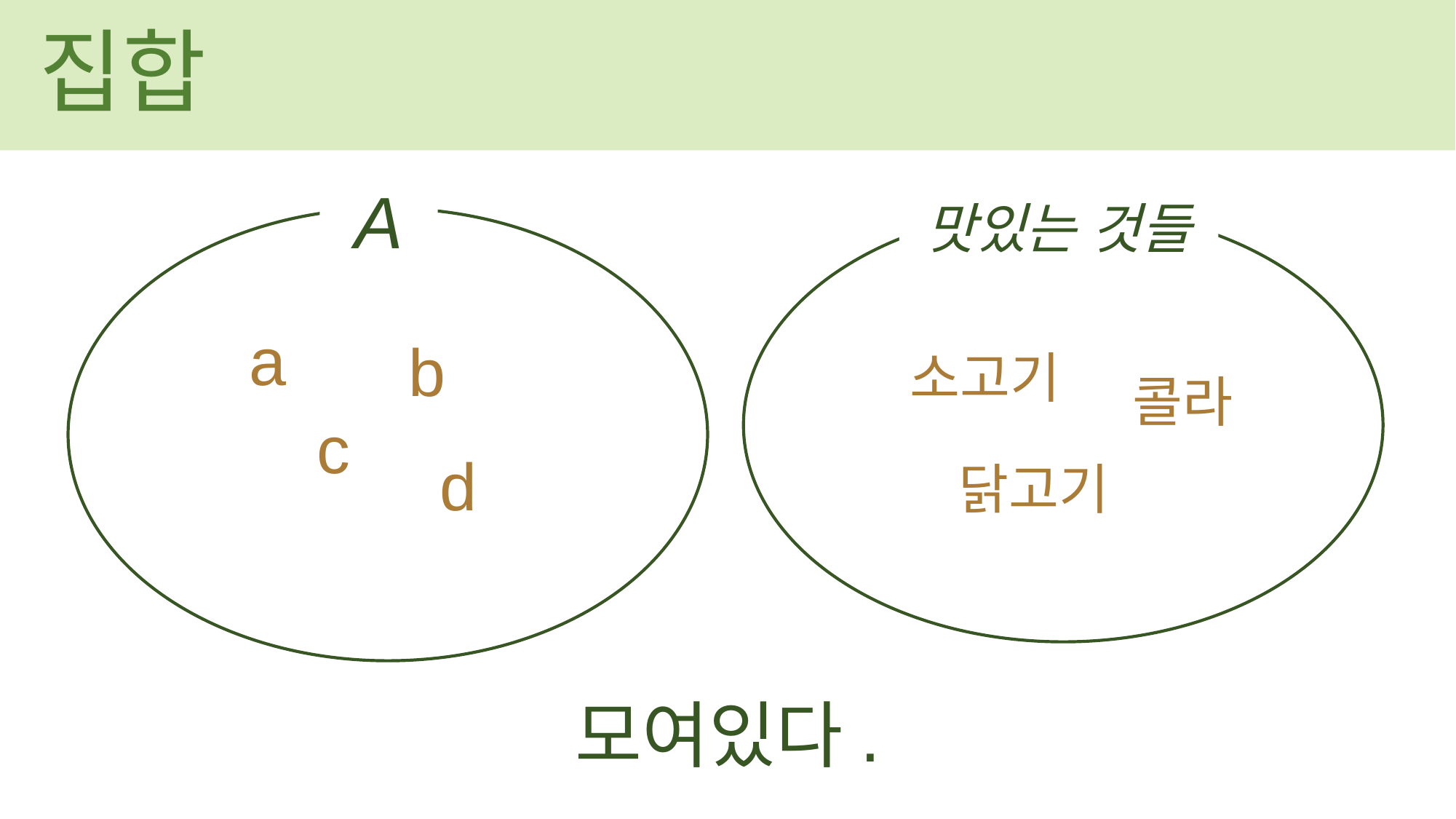

집합
A
맛있는 것들

a
b
소고기
콜라
c
d
닭고기
모여있다.